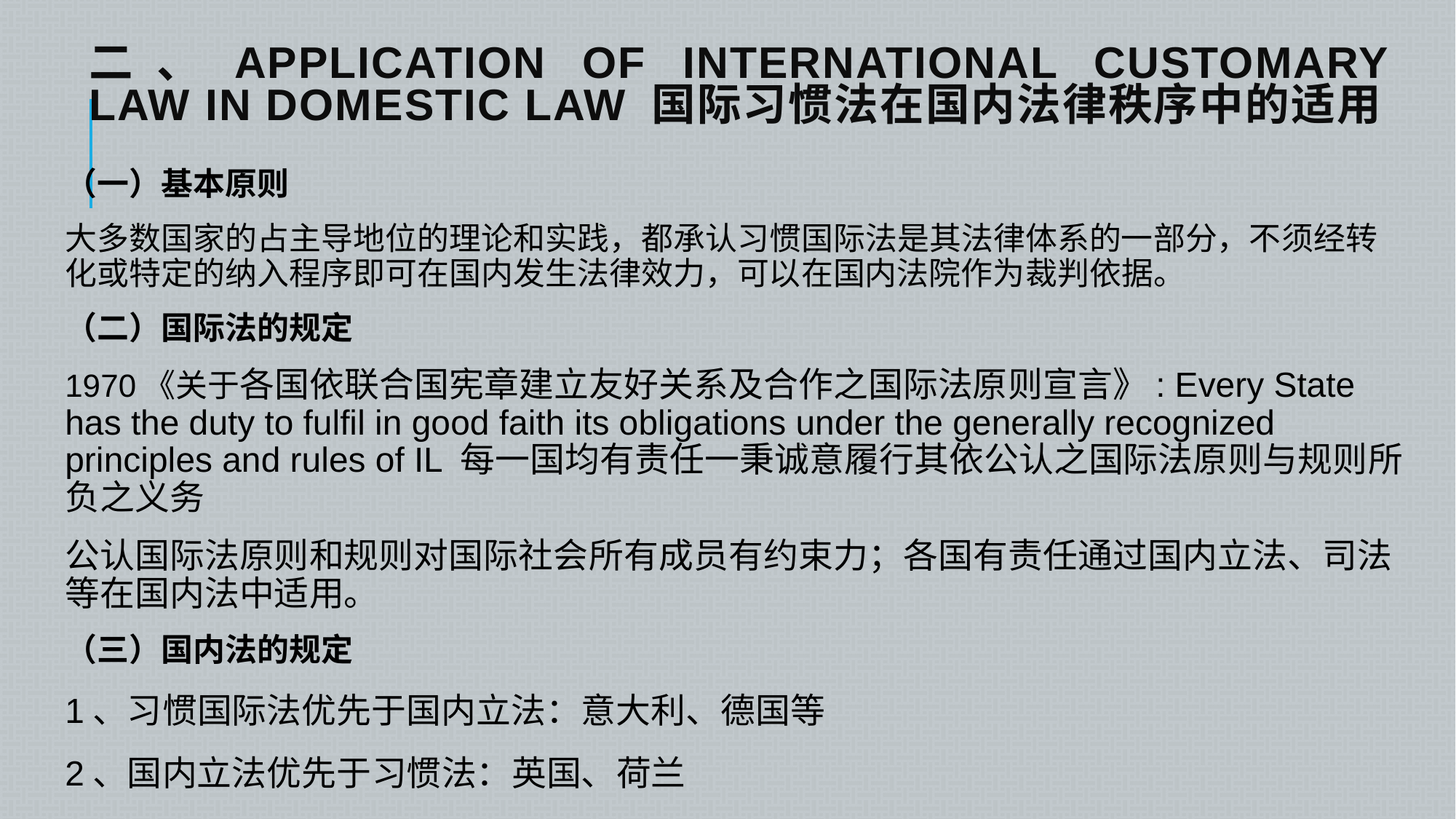

# 二、Application of International Customary Law in Domestic Law 国际习惯法在国内法律秩序中的适用
（一）基本原则
大多数国家的占主导地位的理论和实践，都承认习惯国际法是其法律体系的一部分，不须经转化或特定的纳入程序即可在国内发生法律效力，可以在国内法院作为裁判依据。
（二）国际法的规定
1970《关于各国依联合国宪章建立友好关系及合作之国际法原则宣言》: Every State has the duty to fulfil in good faith its obligations under the generally recognized principles and rules of IL 每一国均有责任一秉诚意履行其依公认之国际法原则与规则所负之义务
公认国际法原则和规则对国际社会所有成员有约束力；各国有责任通过国内立法、司法等在国内法中适用。
（三）国内法的规定
1、习惯国际法优先于国内立法：意大利、德国等
2、国内立法优先于习惯法：英国、荷兰